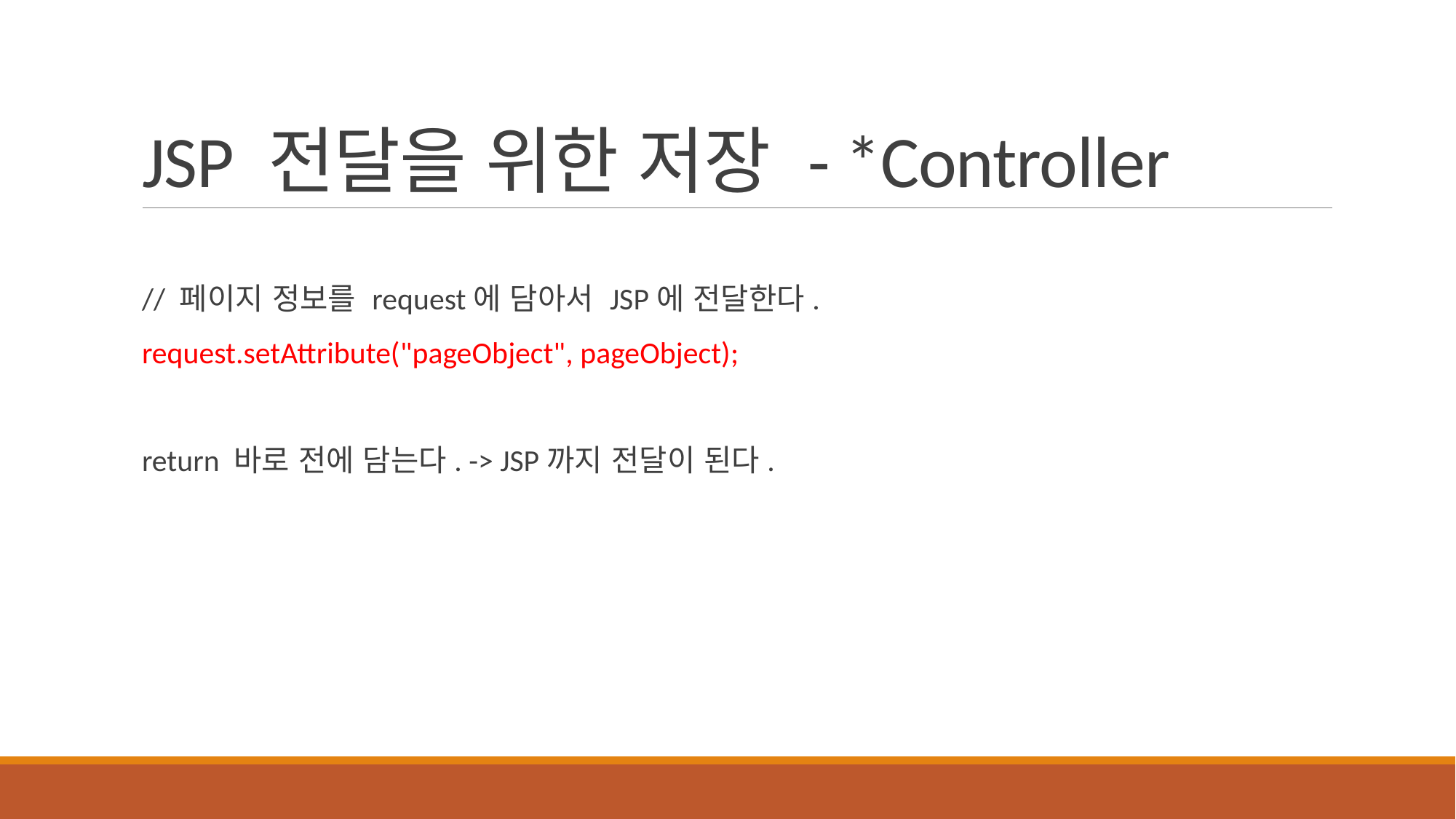

# JSP 전달을 위한 저장 - *Controller

// 페이지 정보를 request에 담아서 JSP에 전달한다.
request.setAttribute("pageObject", pageObject);

return 바로 전에 담는다. -> JSP까지 전달이 된다.